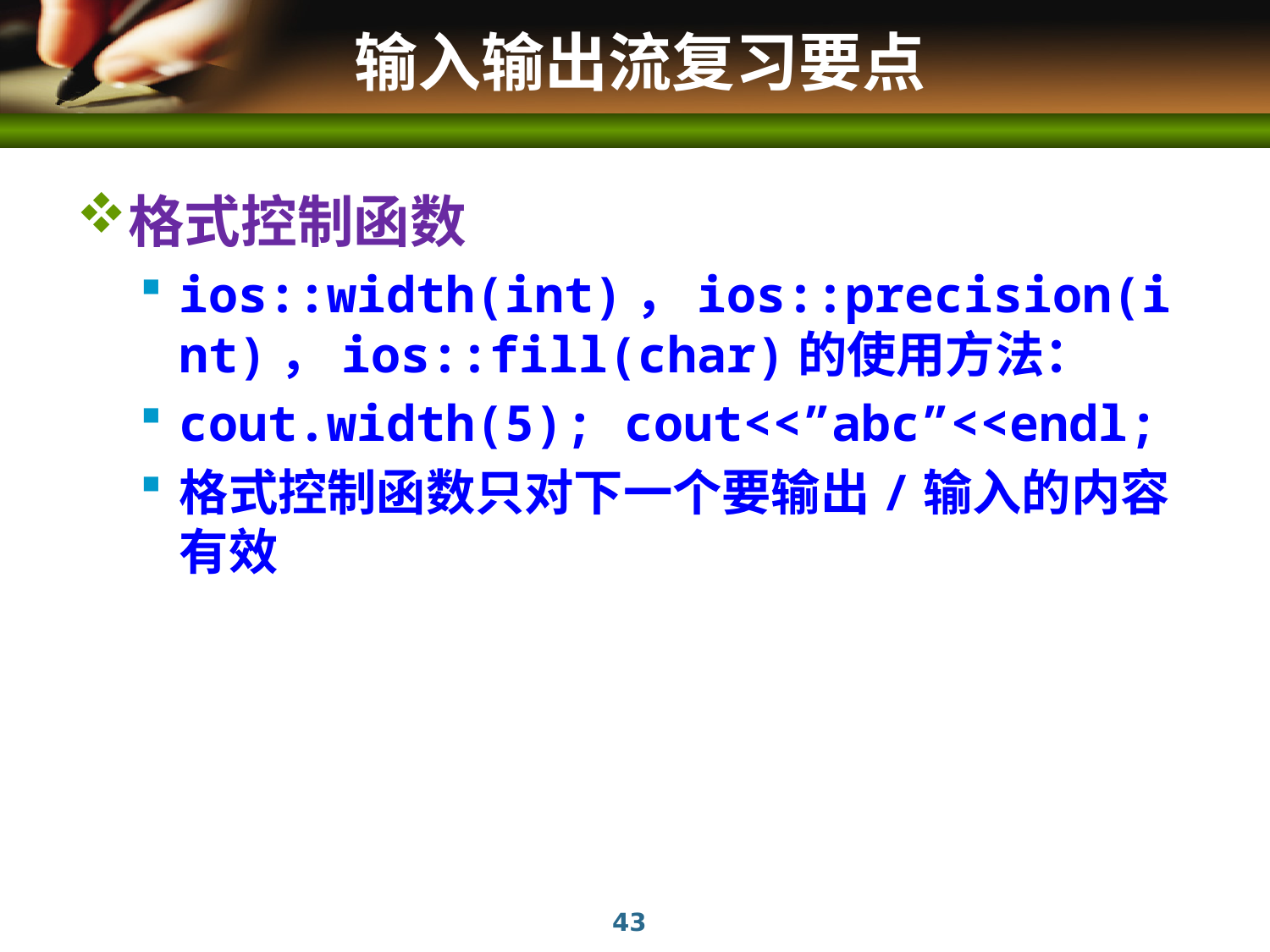

# 输入输出流复习要点
格式控制函数
ios::width(int)，ios::precision(int)，ios::fill(char)的使用方法：
cout.width(5); cout<<”abc”<<endl;
格式控制函数只对下一个要输出/输入的内容有效

43